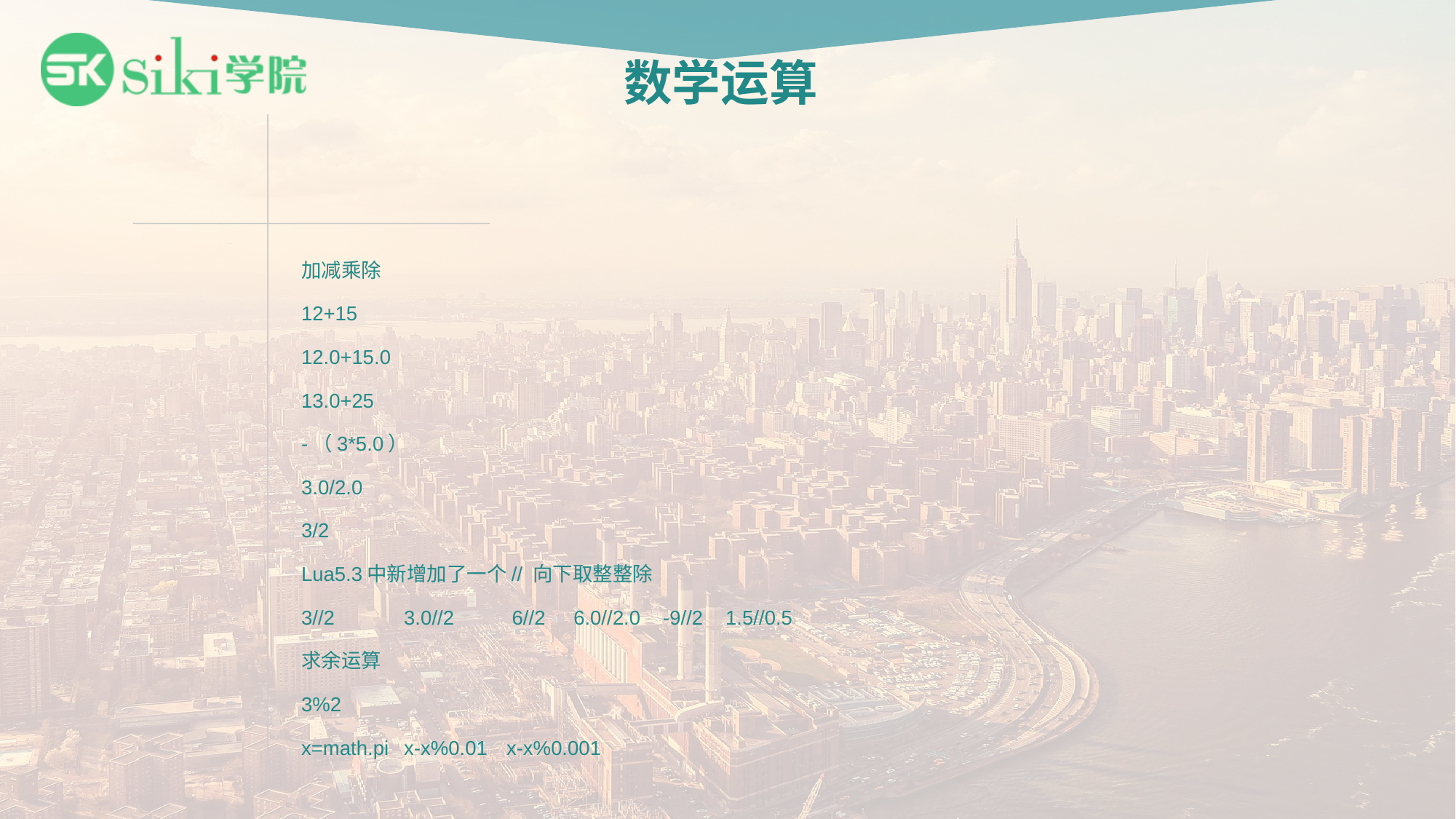

# 数学运算
加减乘除
12+15
12.0+15.0
13.0+25
-（3*5.0）
3.0/2.0
3/2
Lua5.3中新增加了一个// 向下取整整除
3//2	3.0//2	 6//2     6.0//2.0    -9//2    1.5//0.5
求余运算
3%2
x=math.pi	x-x%0.01	x-x%0.001